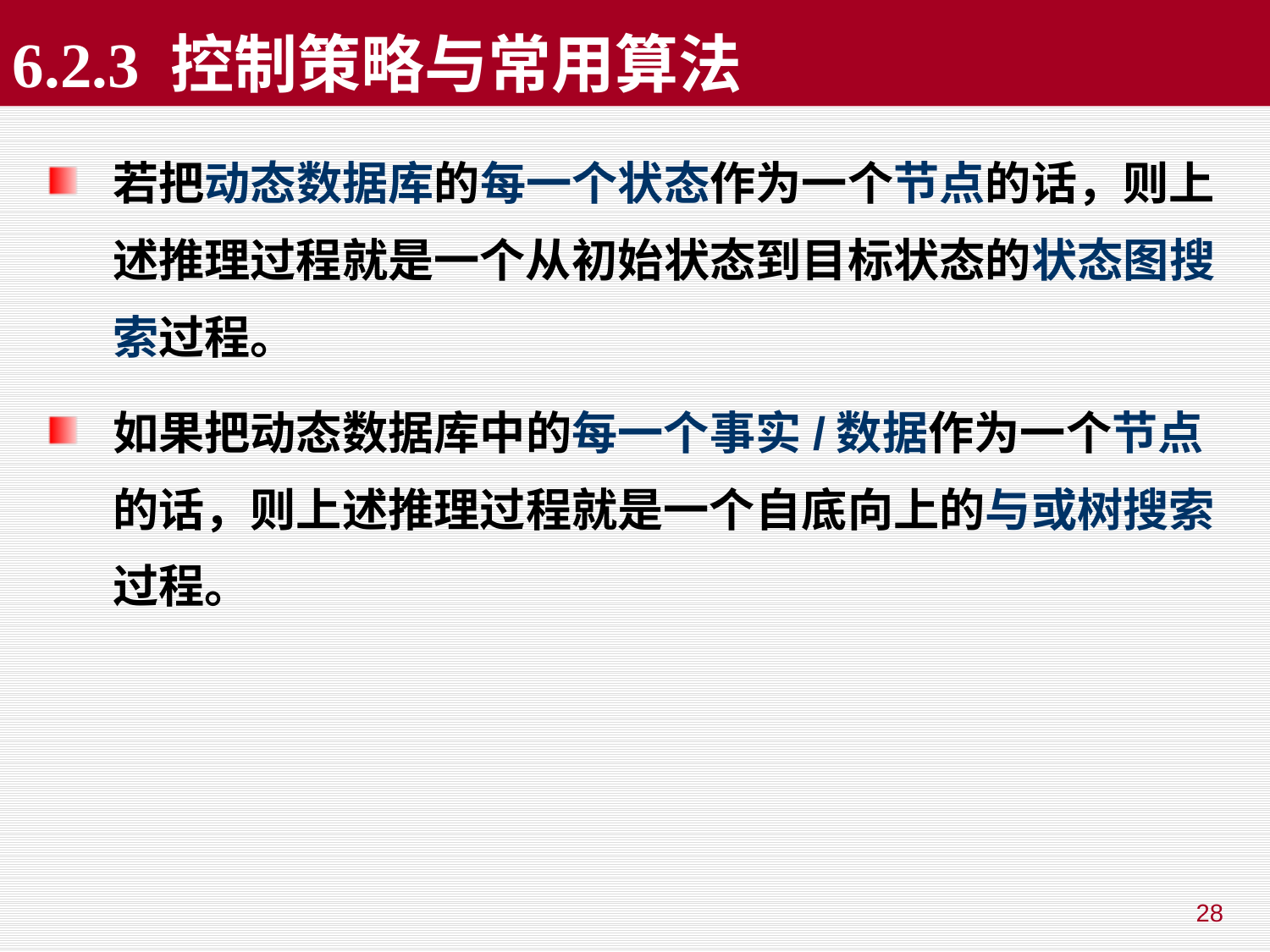

6.2.3 控制策略与常用算法
若把动态数据库的每一个状态作为一个节点的话，则上述推理过程就是一个从初始状态到目标状态的状态图搜索过程。
如果把动态数据库中的每一个事实/数据作为一个节点的话，则上述推理过程就是一个自底向上的与或树搜索过程。
28